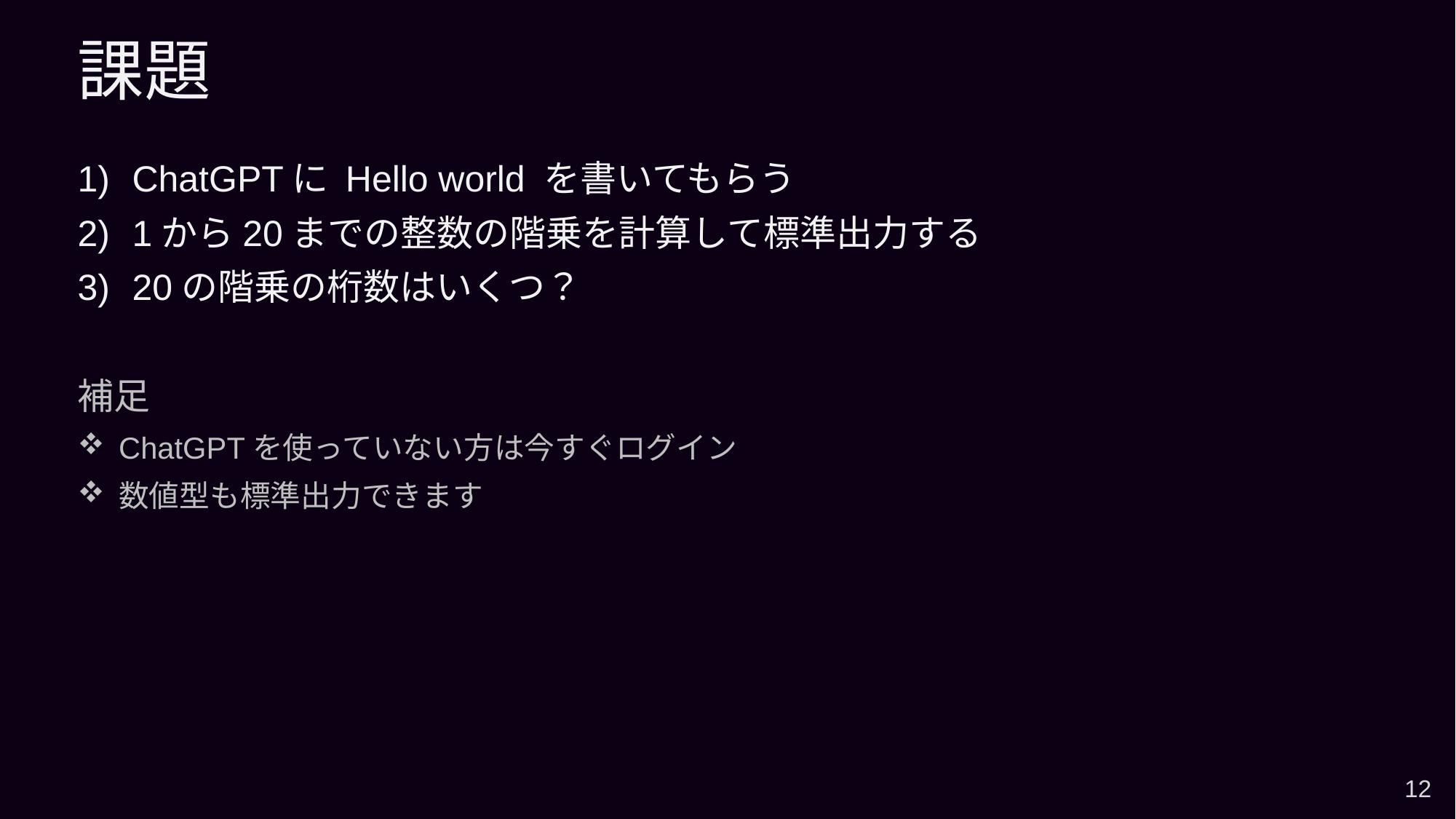

# 課題
ChatGPTに Hello world を書いてもらう
1から20までの整数の階乗を計算して標準出力する
20の階乗の桁数はいくつ？

補足
ChatGPTを使っていない方は今すぐログイン
数値型も標準出力できます
12